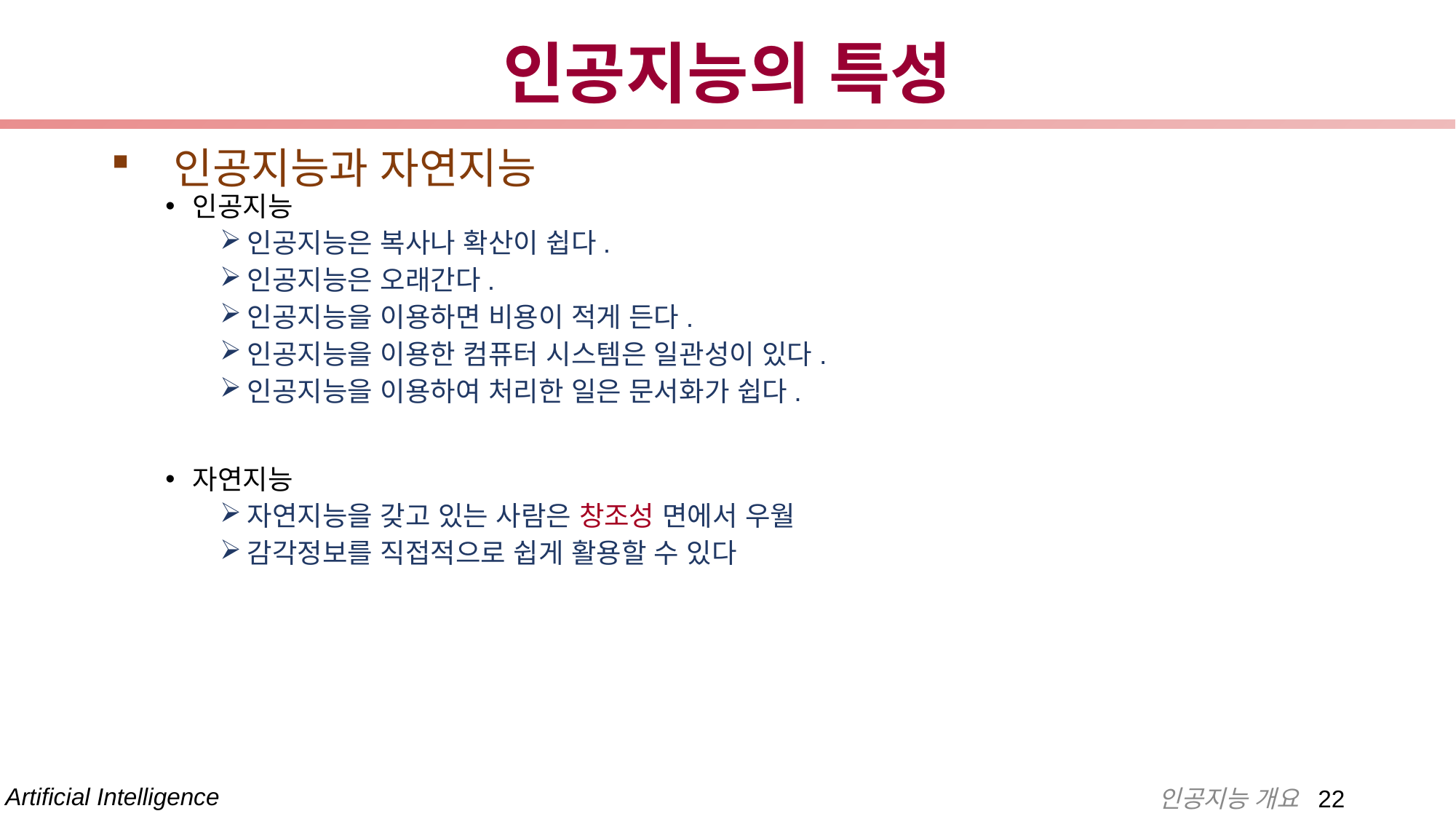

# 인공지능의 특성
 인공지능과 자연지능
인공지능
인공지능은 복사나 확산이 쉽다.
인공지능은 오래간다.
인공지능을 이용하면 비용이 적게 든다.
인공지능을 이용한 컴퓨터 시스템은 일관성이 있다.
인공지능을 이용하여 처리한 일은 문서화가 쉽다.

자연지능
자연지능을 갖고 있는 사람은 창조성 면에서 우월
감각정보를 직접적으로 쉽게 활용할 수 있다